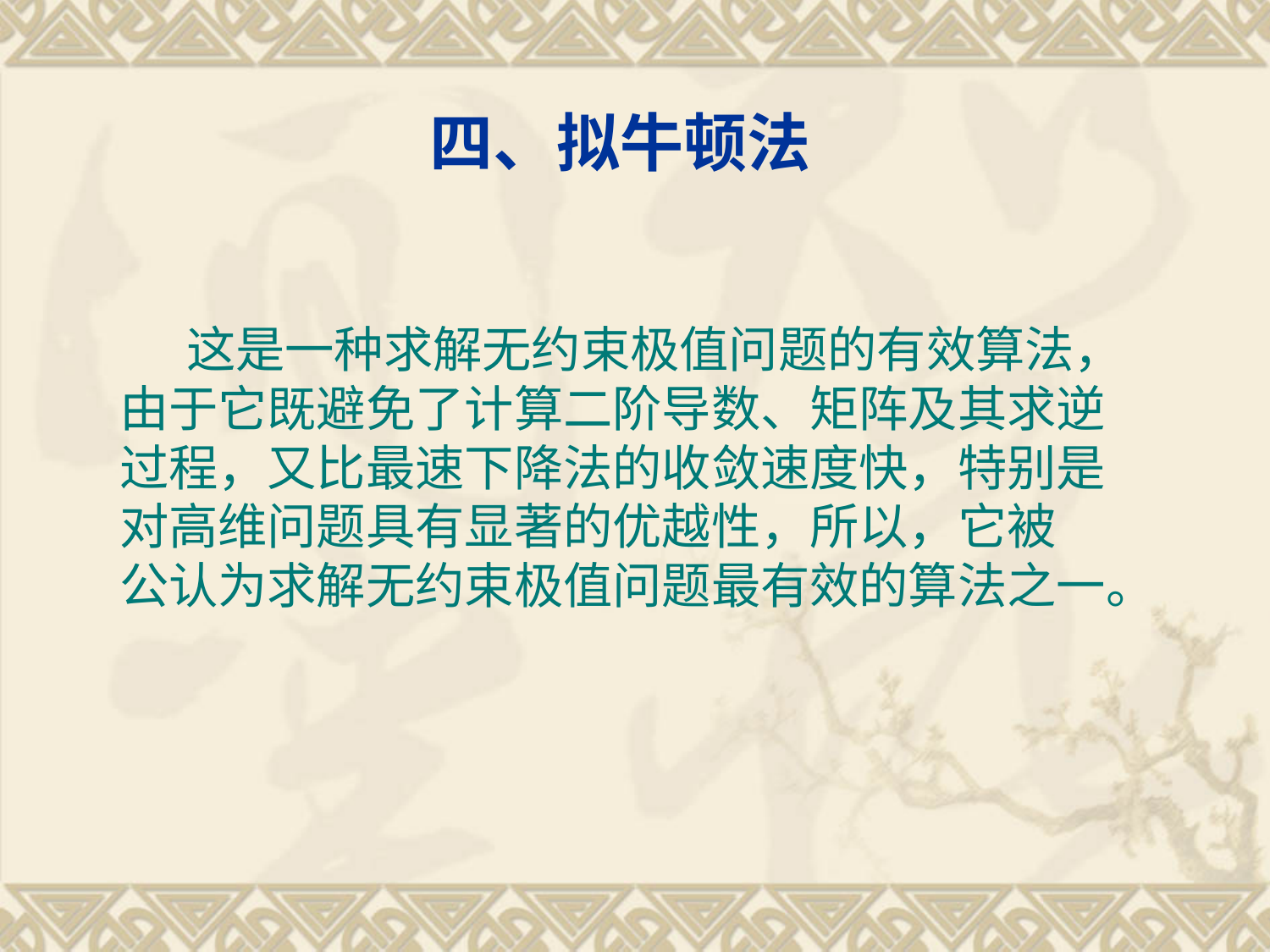

四、拟牛顿法
     这是一种求解无约束极值问题的有效算法，
由于它既避免了计算二阶导数、矩阵及其求逆
过程，又比最速下降法的收敛速度快，特别是
对高维问题具有显著的优越性，所以，它被
公认为求解无约束极值问题最有效的算法之一。